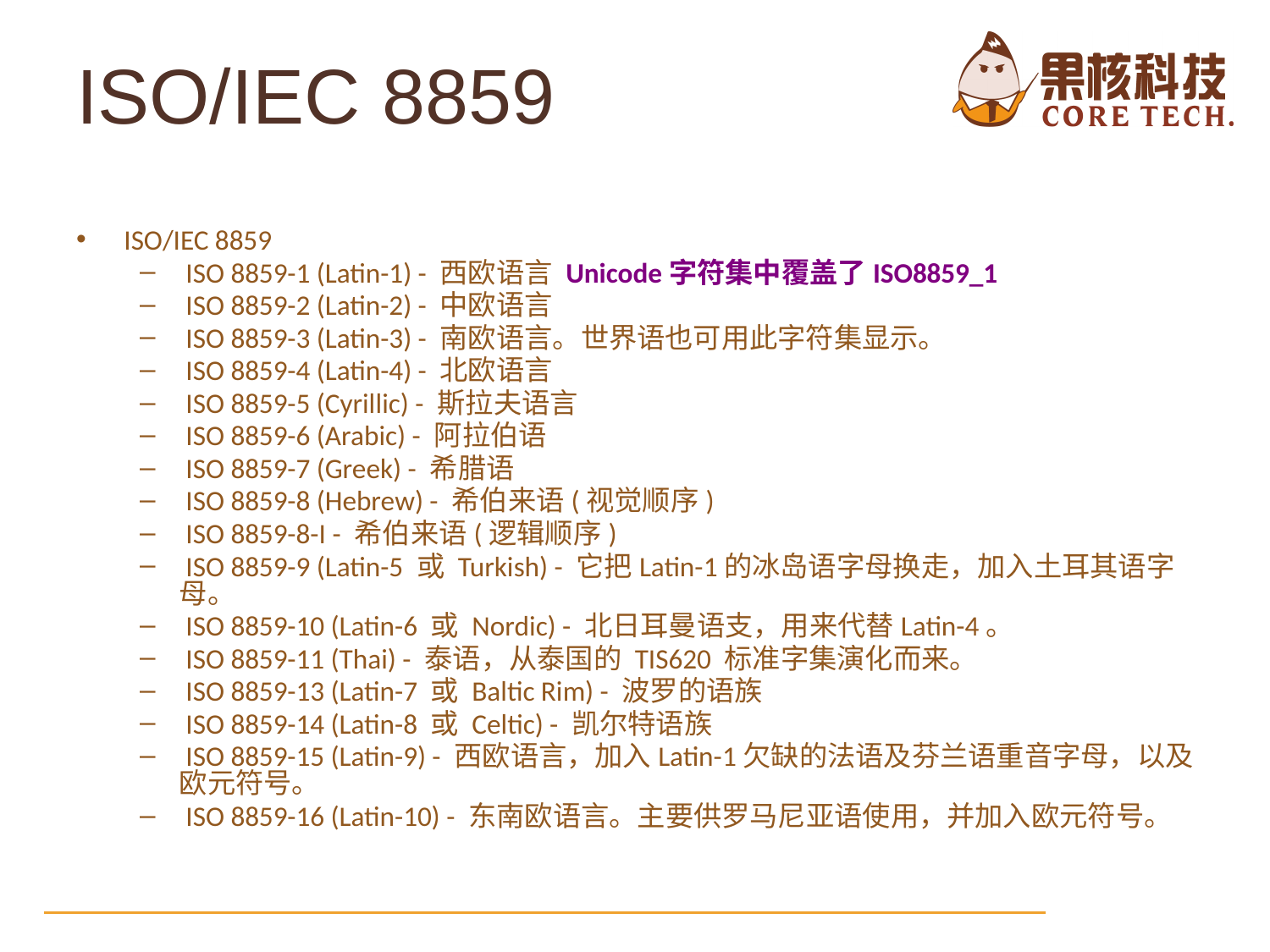

# ISO/IEC 8859
ISO/IEC 8859
 ISO 8859-1 (Latin-1) - 西欧语言 Unicode字符集中覆盖了ISO8859_1
 ISO 8859-2 (Latin-2) - 中欧语言
 ISO 8859-3 (Latin-3) - 南欧语言。世界语也可用此字符集显示。
 ISO 8859-4 (Latin-4) - 北欧语言
 ISO 8859-5 (Cyrillic) - 斯拉夫语言
 ISO 8859-6 (Arabic) - 阿拉伯语
 ISO 8859-7 (Greek) - 希腊语
 ISO 8859-8 (Hebrew) - 希伯来语(视觉顺序)
 ISO 8859-8-I - 希伯来语(逻辑顺序)
 ISO 8859-9 (Latin-5 或 Turkish) - 它把Latin-1的冰岛语字母换走，加入土耳其语字母。
 ISO 8859-10 (Latin-6 或 Nordic) - 北日耳曼语支，用来代替Latin-4。
 ISO 8859-11 (Thai) - 泰语，从泰国的 TIS620 标准字集演化而来。
 ISO 8859-13 (Latin-7 或 Baltic Rim) - 波罗的语族
 ISO 8859-14 (Latin-8 或 Celtic) - 凯尔特语族
 ISO 8859-15 (Latin-9) - 西欧语言，加入Latin-1欠缺的法语及芬兰语重音字母，以及欧元符号。
 ISO 8859-16 (Latin-10) - 东南欧语言。主要供罗马尼亚语使用，并加入欧元符号。